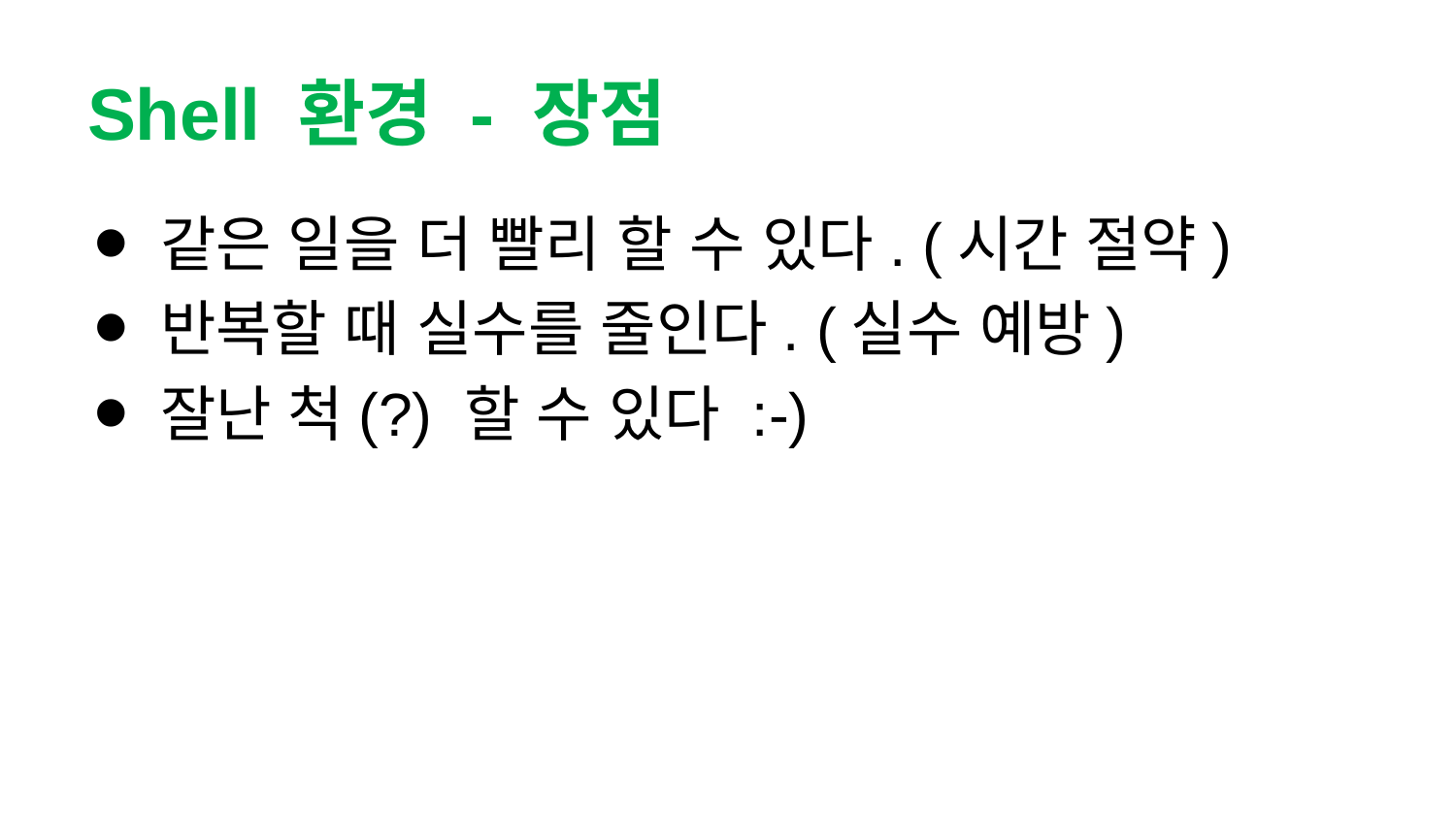

# Shell 환경 - 장점
같은 일을 더 빨리 할 수 있다. (시간 절약)
반복할 때 실수를 줄인다. (실수 예방)
잘난 척(?) 할 수 있다 :-)